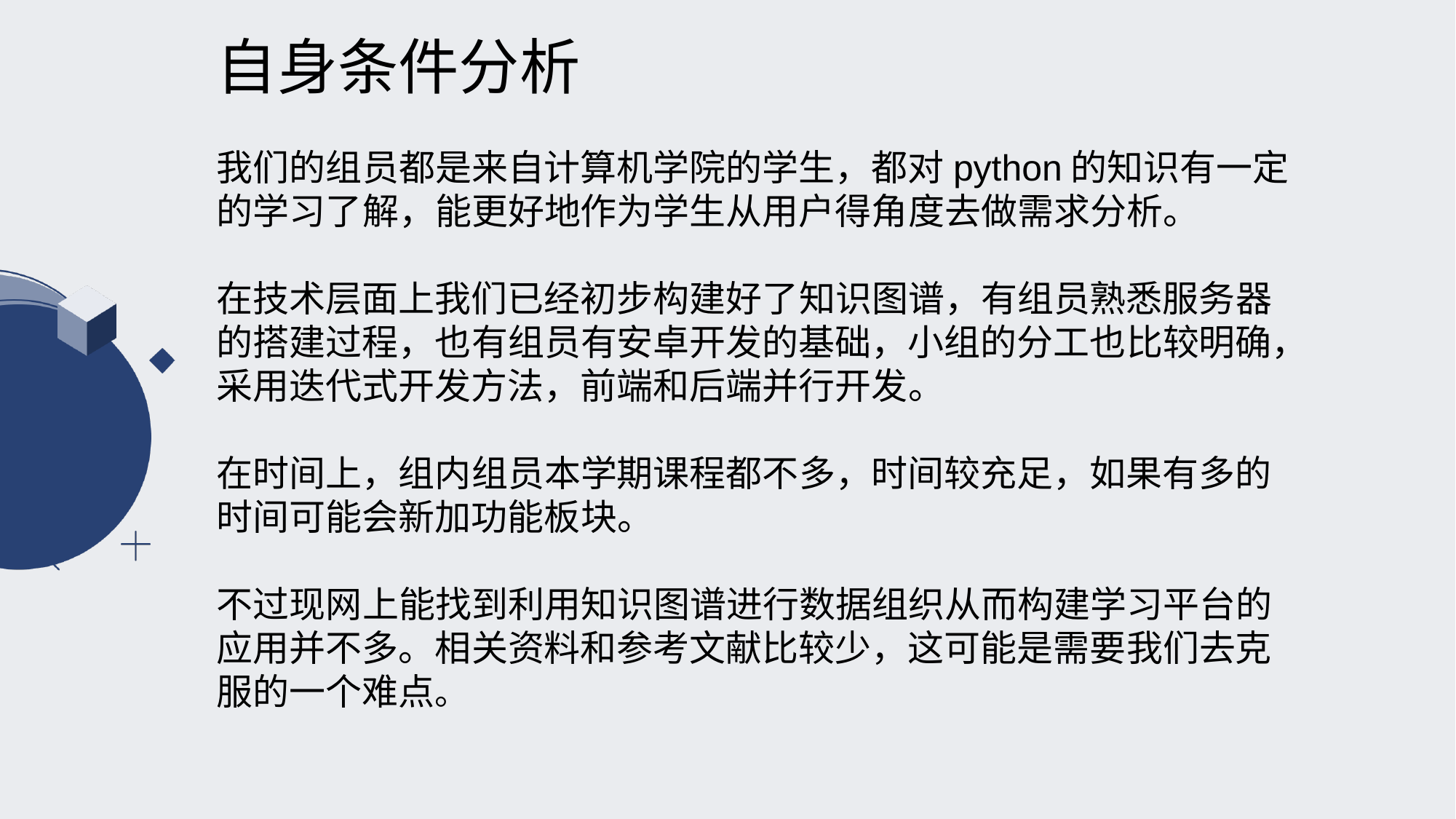

自身条件分析
我们的组员都是来自计算机学院的学生，都对python的知识有一定的学习了解，能更好地作为学生从用户得角度去做需求分析。

在技术层面上我们已经初步构建好了知识图谱，有组员熟悉服务器的搭建过程，也有组员有安卓开发的基础，小组的分工也比较明确，采用迭代式开发方法，前端和后端并行开发。

在时间上，组内组员本学期课程都不多，时间较充足，如果有多的时间可能会新加功能板块。

不过现网上能找到利用知识图谱进行数据组织从而构建学习平台的应用并不多。相关资料和参考文献比较少，这可能是需要我们去克服的一个难点。